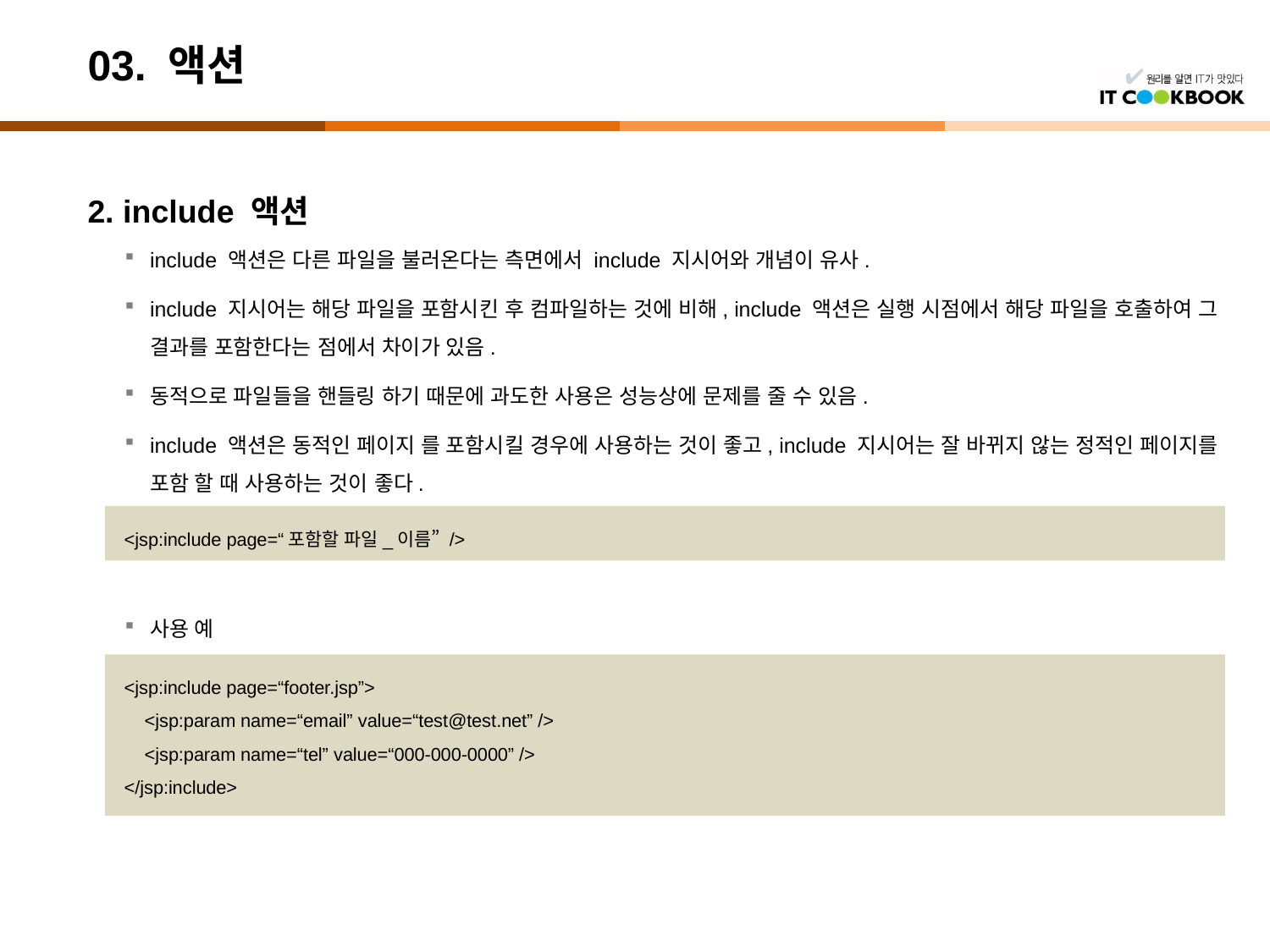

# 03. 액션
2. include 액션
include 액션은 다른 파일을 불러온다는 측면에서 include 지시어와 개념이 유사.
include 지시어는 해당 파일을 포함시킨 후 컴파일하는 것에 비해, include 액션은 실행 시점에서 해당 파일을 호출하여 그 결과를 포함한다는 점에서 차이가 있음.
동적으로 파일들을 핸들링 하기 때문에 과도한 사용은 성능상에 문제를 줄 수 있음.
include 액션은 동적인 페이지 를 포함시킬 경우에 사용하는 것이 좋고, include 지시어는 잘 바뀌지 않는 정적인 페이지를 포함 할 때 사용하는 것이 좋다.

사용 예

<jsp:include page=“포함할 파일_이름” />

<jsp:include page=“footer.jsp”>
    <jsp:param name=“email” value=“test@test.net” />
    <jsp:param name=“tel” value=“000-000-0000” />
</jsp:include>